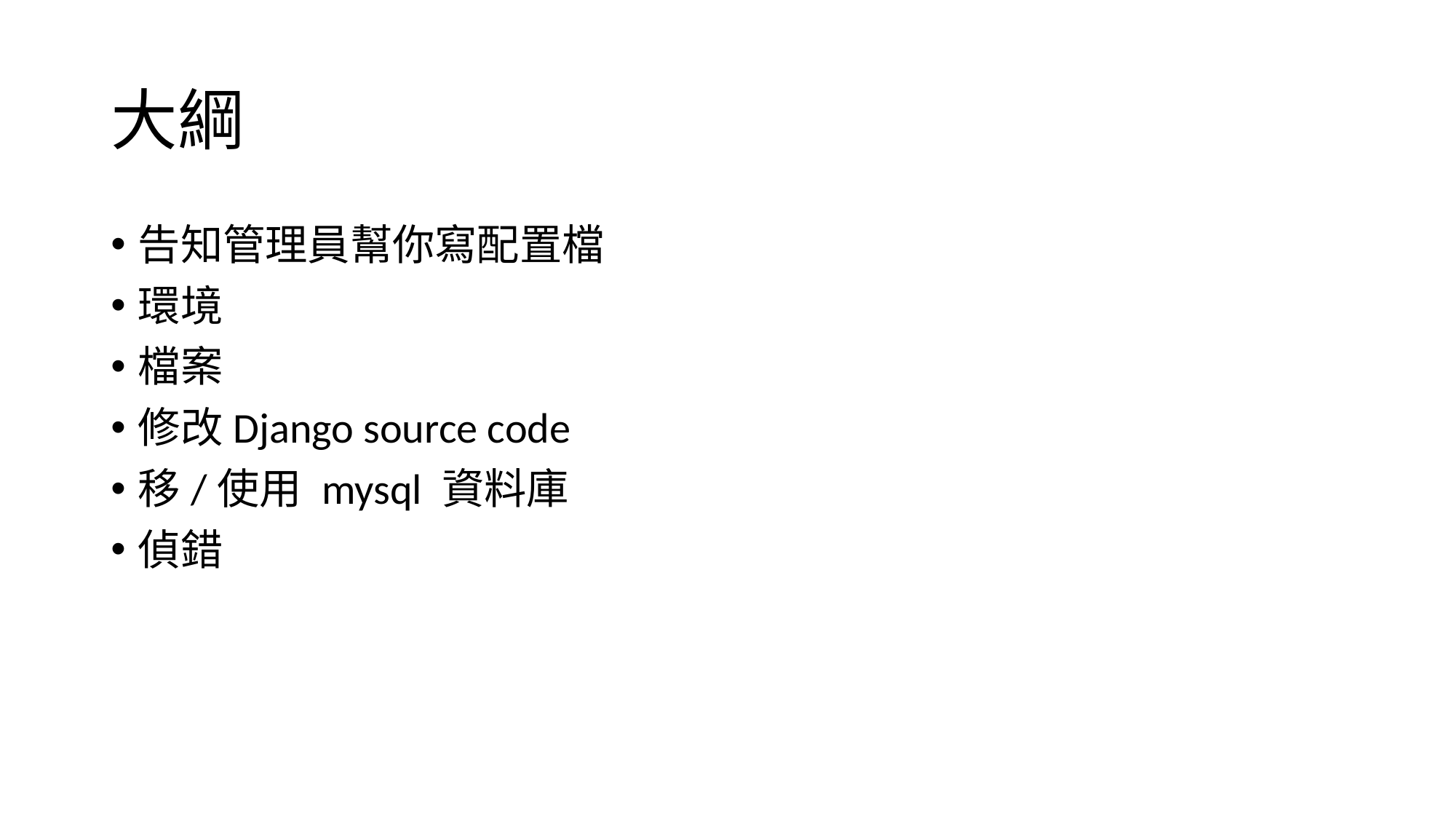

# 大綱
告知管理員幫你寫配置檔
環境
檔案
修改Django source code
移/使用 mysql 資料庫
偵錯